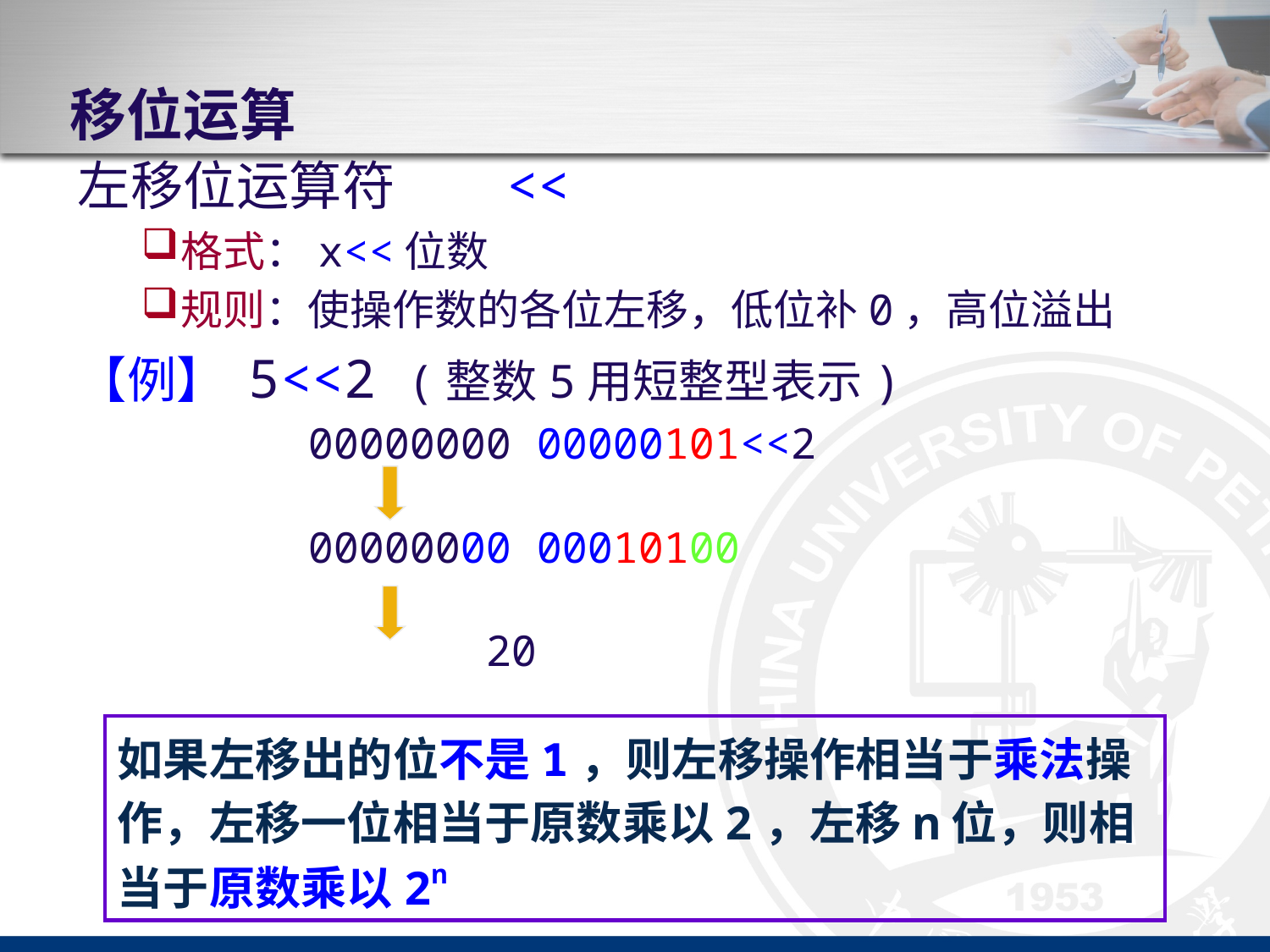

# 移位运算
左移位运算符 	<<
格式：x<<位数
规则：使操作数的各位左移，低位补0，高位溢出
【例】 5<<2 (整数5用短整型表示)
		00000000 00000101<<2

		00000000 00010100

			  20

如果左移出的位不是1，则左移操作相当于乘法操作，左移一位相当于原数乘以2，左移n位，则相当于原数乘以2n